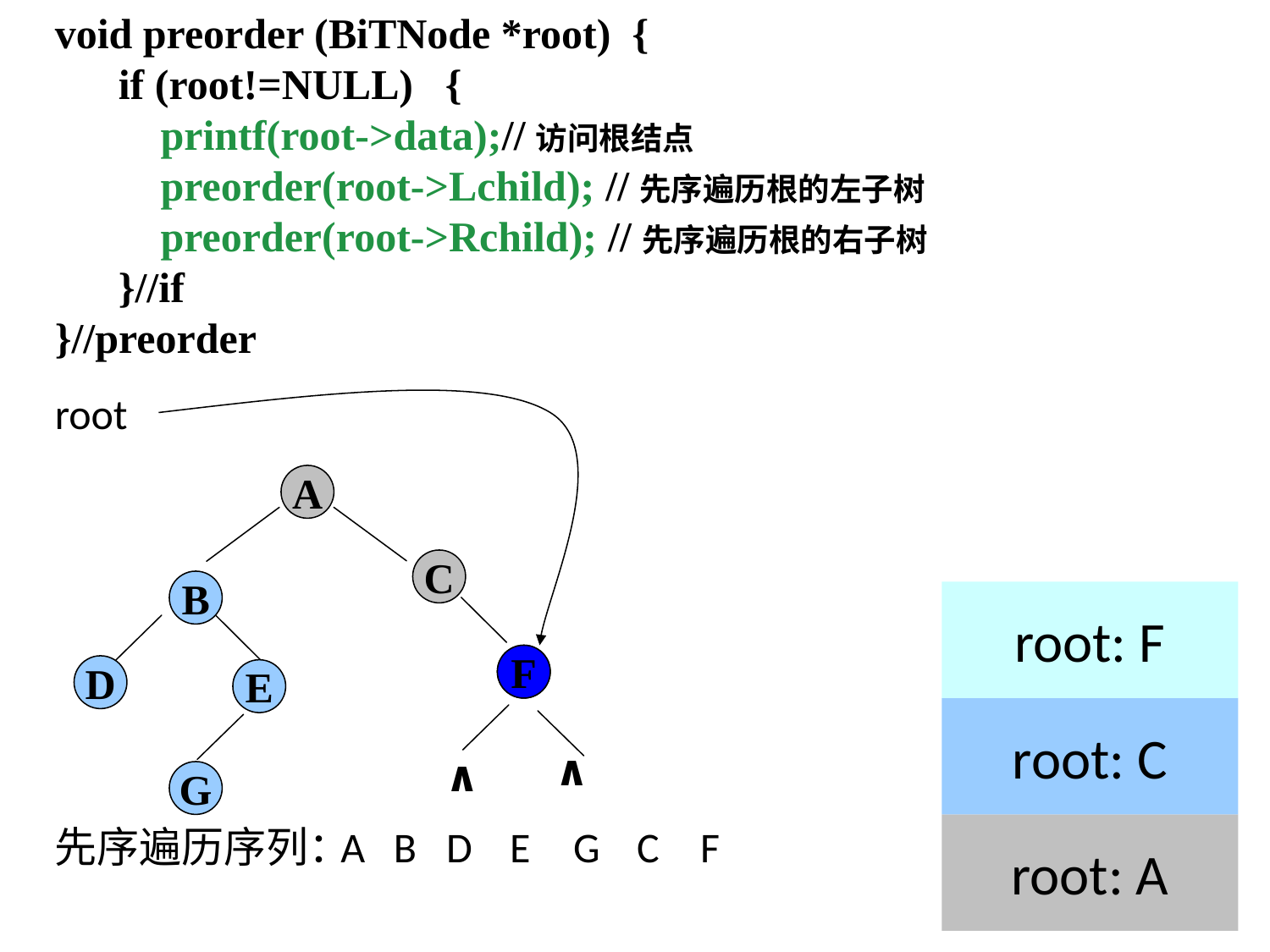

void preorder (BiTNode *root)  {
          if (root!=NULL)   {
              printf(root->data);//访问根结点
              preorder(root->Lchild); //先序遍历根的左子树
              preorder(root->Rchild); //先序遍历根的右子树
          }//if
    }//preorder

root
A

C
B
root: F

F
F
D
E
root: C

∧
∧
G
先序遍历序列：
A
B
D
E
G
C
F
root: A